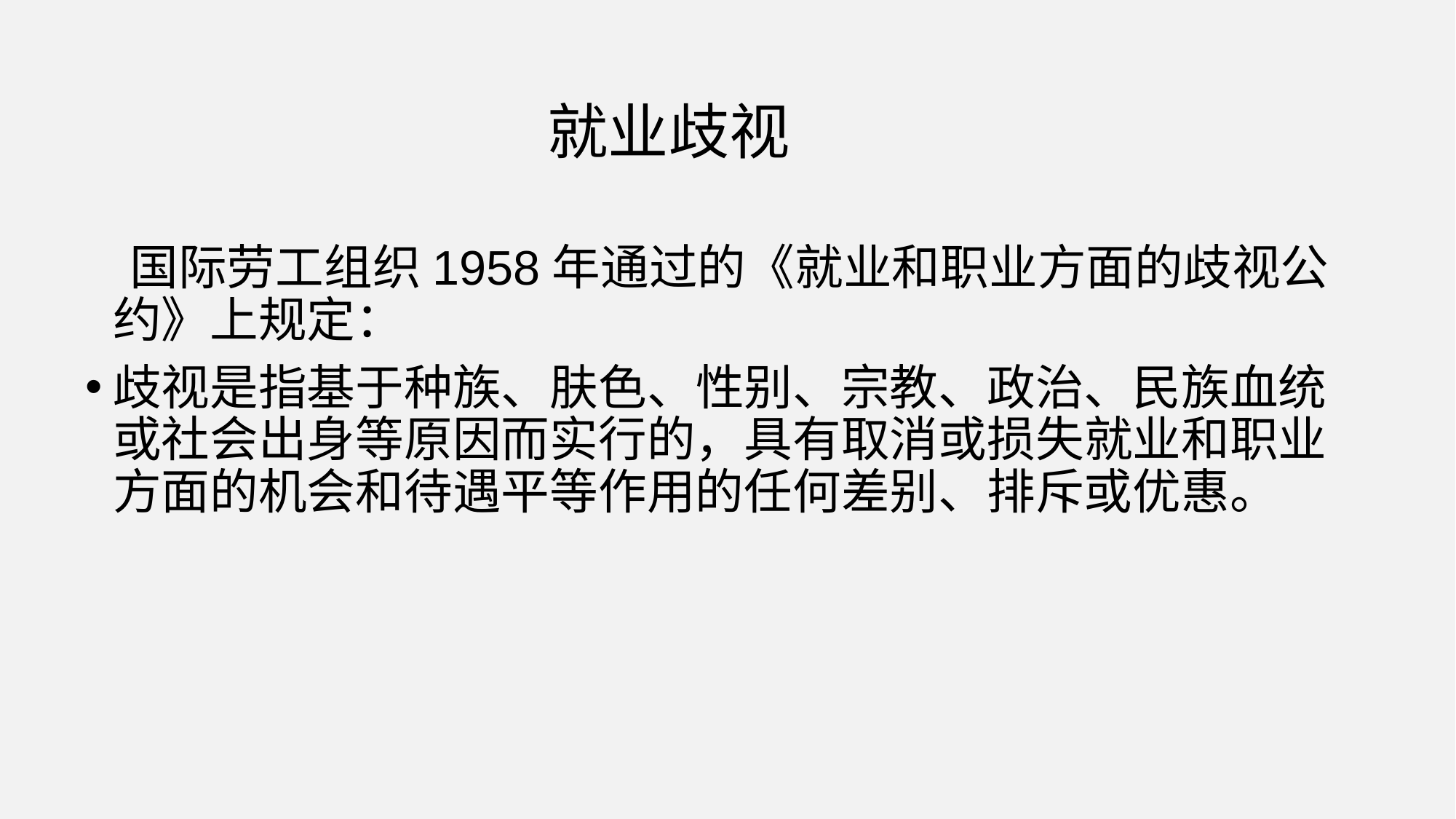

# 就业歧视
   国际劳工组织1958年通过的《就业和职业方面的歧视公约》上规定：
歧视是指基于种族、肤色、性别、宗教、政治、民族血统或社会出身等原因而实行的，具有取消或损失就业和职业方面的机会和待遇平等作用的任何差别、排斥或优惠。